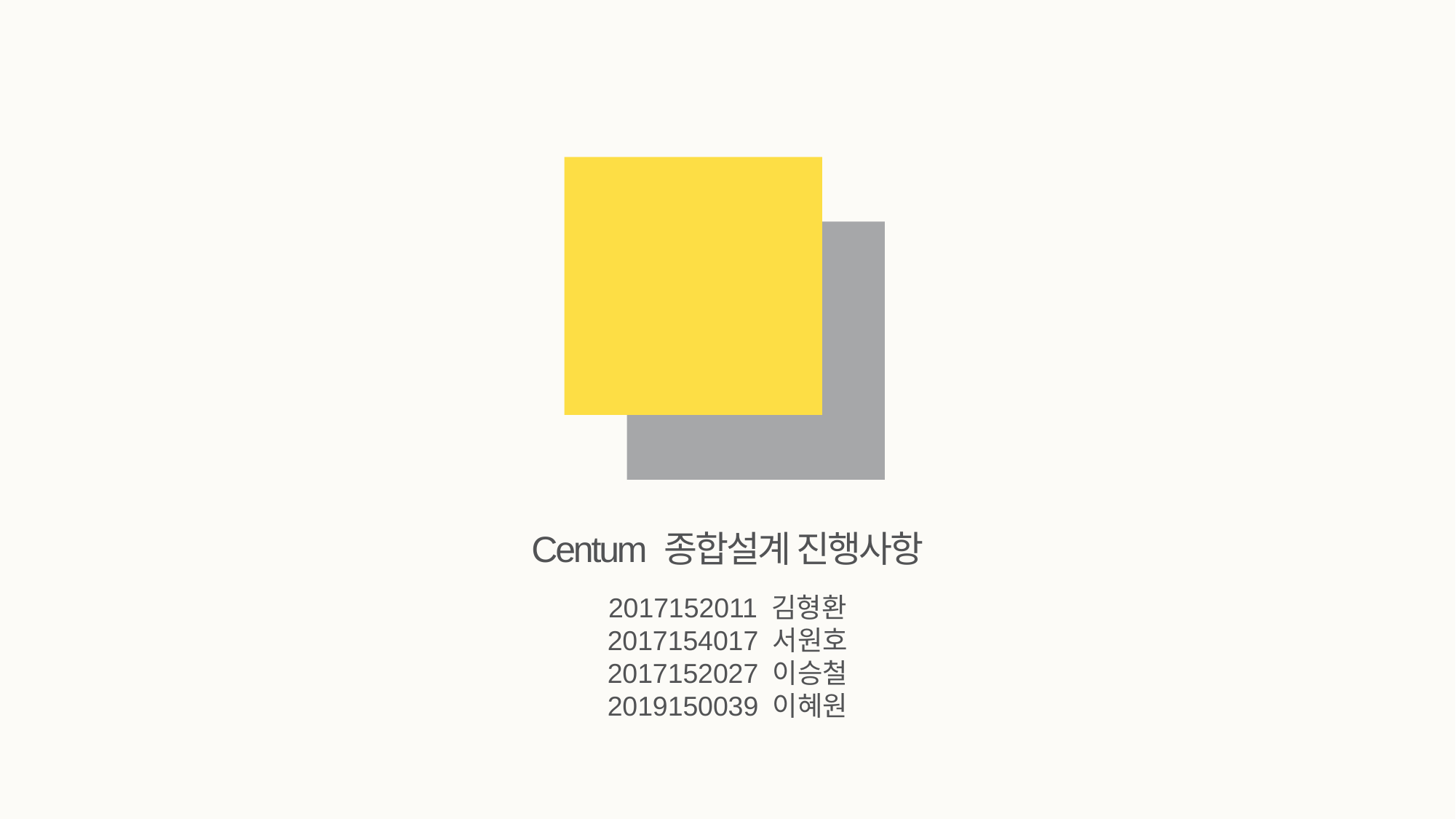

Centum 종합설계 진행사항
2017152011 김형환
2017154017 서원호
2017152027 이승철
2019150039 이혜원